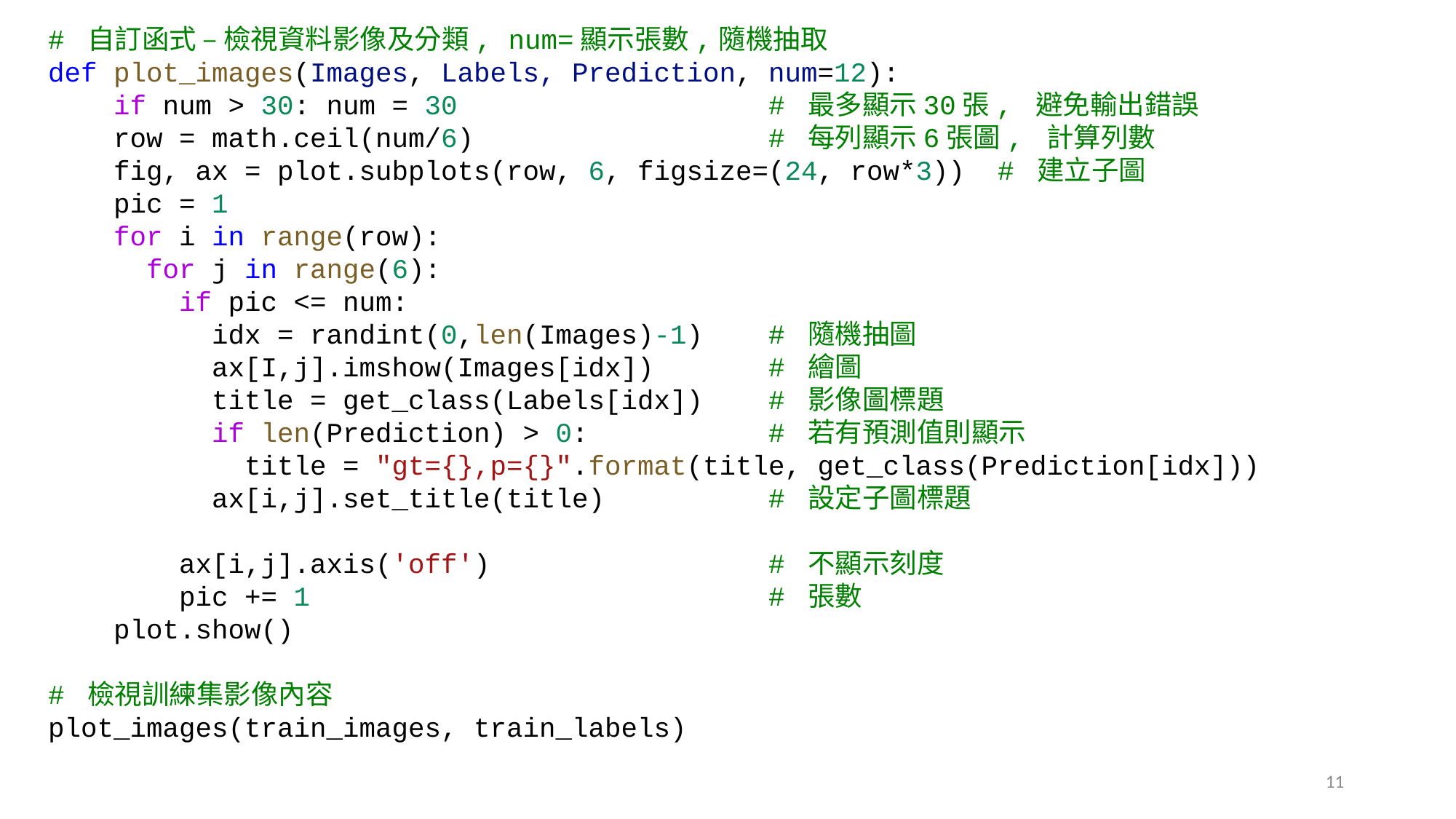

# 自訂函式 – 檢視資料影像及分類, num=顯示張數,隨機抽取
def plot_images(Images, Labels, Prediction, num=12):
    if num > 30: num = 30                   # 最多顯示30張, 避免輸出錯誤
    row = math.ceil(num/6)                  # 每列顯示6張圖, 計算列數
    fig, ax = plot.subplots(row, 6, figsize=(24, row*3))  # 建立子圖
    pic = 1
    for i in range(row):
      for j in range(6):
        if pic <= num:
          idx = randint(0,len(Images)-1)    # 隨機抽圖
          ax[I,j].imshow(Images[idx])       # 繪圖
          title = get_class(Labels[idx])    # 影像圖標題
          if len(Prediction) > 0:           # 若有預測值則顯示
            title = "gt={},p={}".format(title, get_class(Prediction[idx]))
          ax[i,j].set_title(title)          # 設定子圖標題

        ax[i,j].axis('off')                 # 不顯示刻度
        pic += 1                            # 張數
    plot.show()

# 檢視訓練集影像內容
plot_images(train_images, train_labels)

11